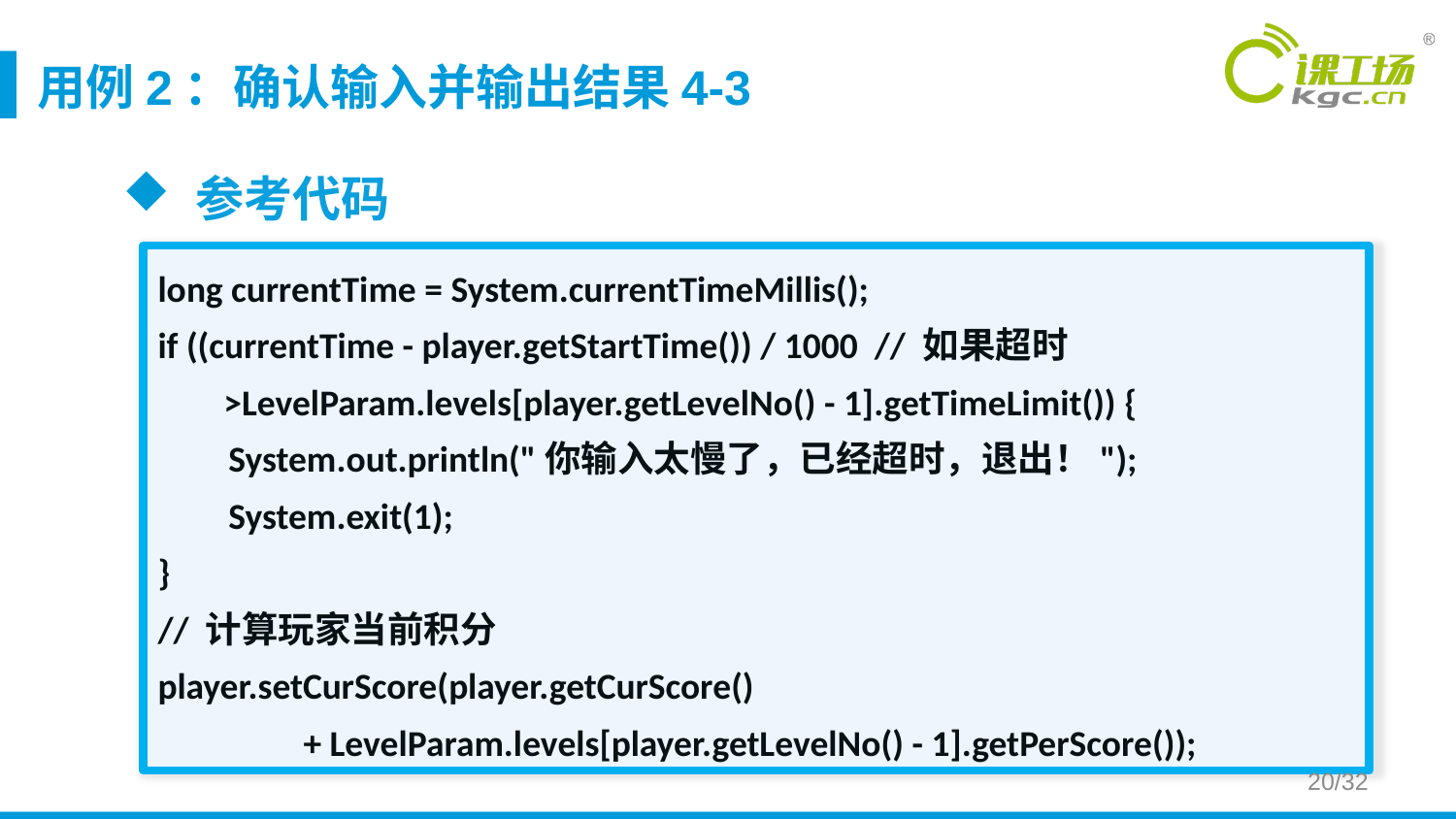

# 用例2：确认输入并输出结果4-3
参考代码
long currentTime = System.currentTimeMillis();
if ((currentTime - player.getStartTime()) / 1000  // 如果超时
        >LevelParam.levels[player.getLevelNo() - 1].getTimeLimit()) {
	System.out.println("你输入太慢了，已经超时，退出！");
	System.exit(1);
}
// 计算玩家当前积分
player.setCurScore(player.getCurScore()
		+ LevelParam.levels[player.getLevelNo() - 1].getPerScore());
20/32